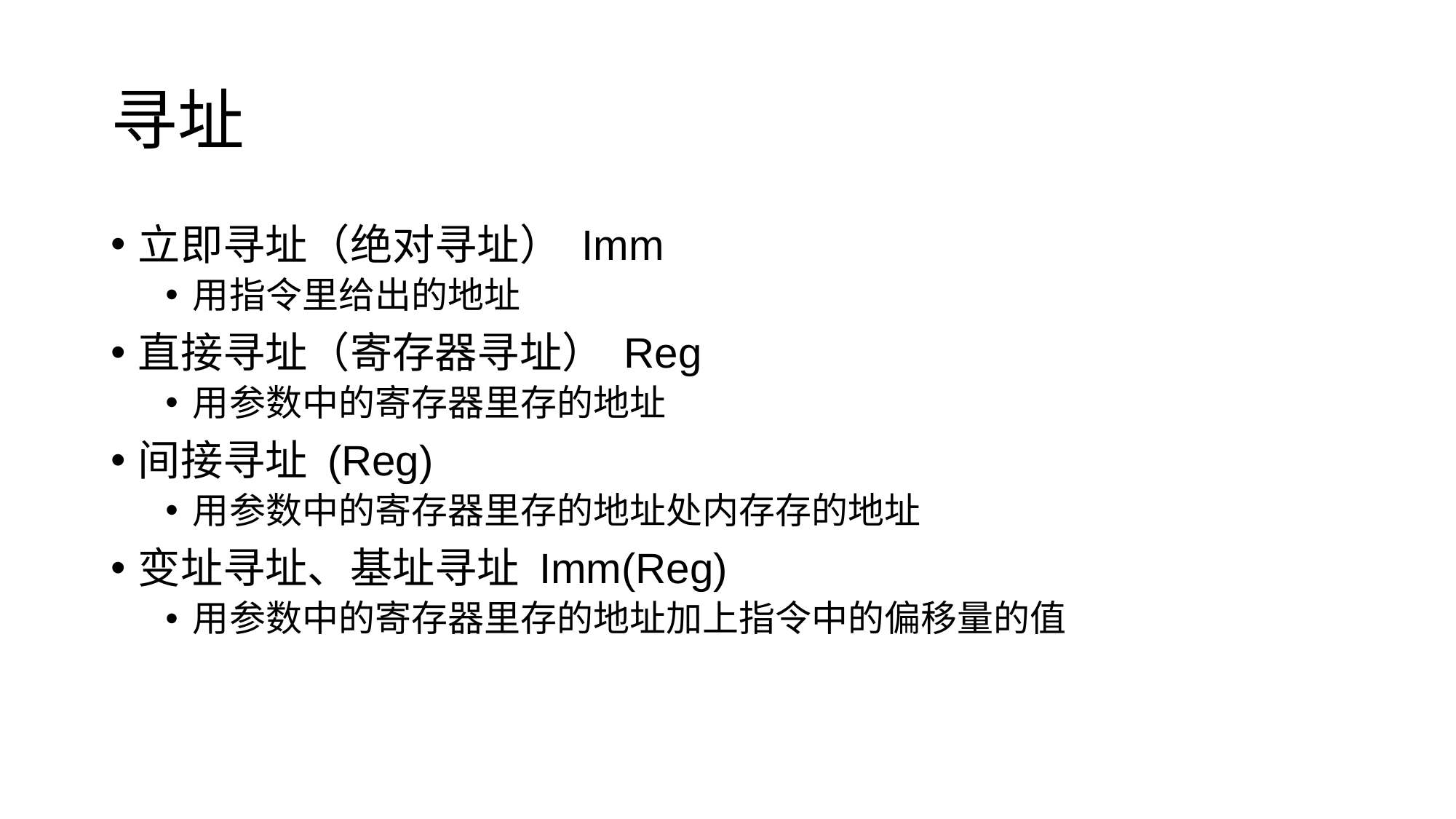

# 寻址
立即寻址（绝对寻址） Imm
用指令里给出的地址
直接寻址（寄存器寻址） Reg
用参数中的寄存器里存的地址
间接寻址 (Reg)
用参数中的寄存器里存的地址处内存存的地址
变址寻址、基址寻址 Imm(Reg)
用参数中的寄存器里存的地址加上指令中的偏移量的值